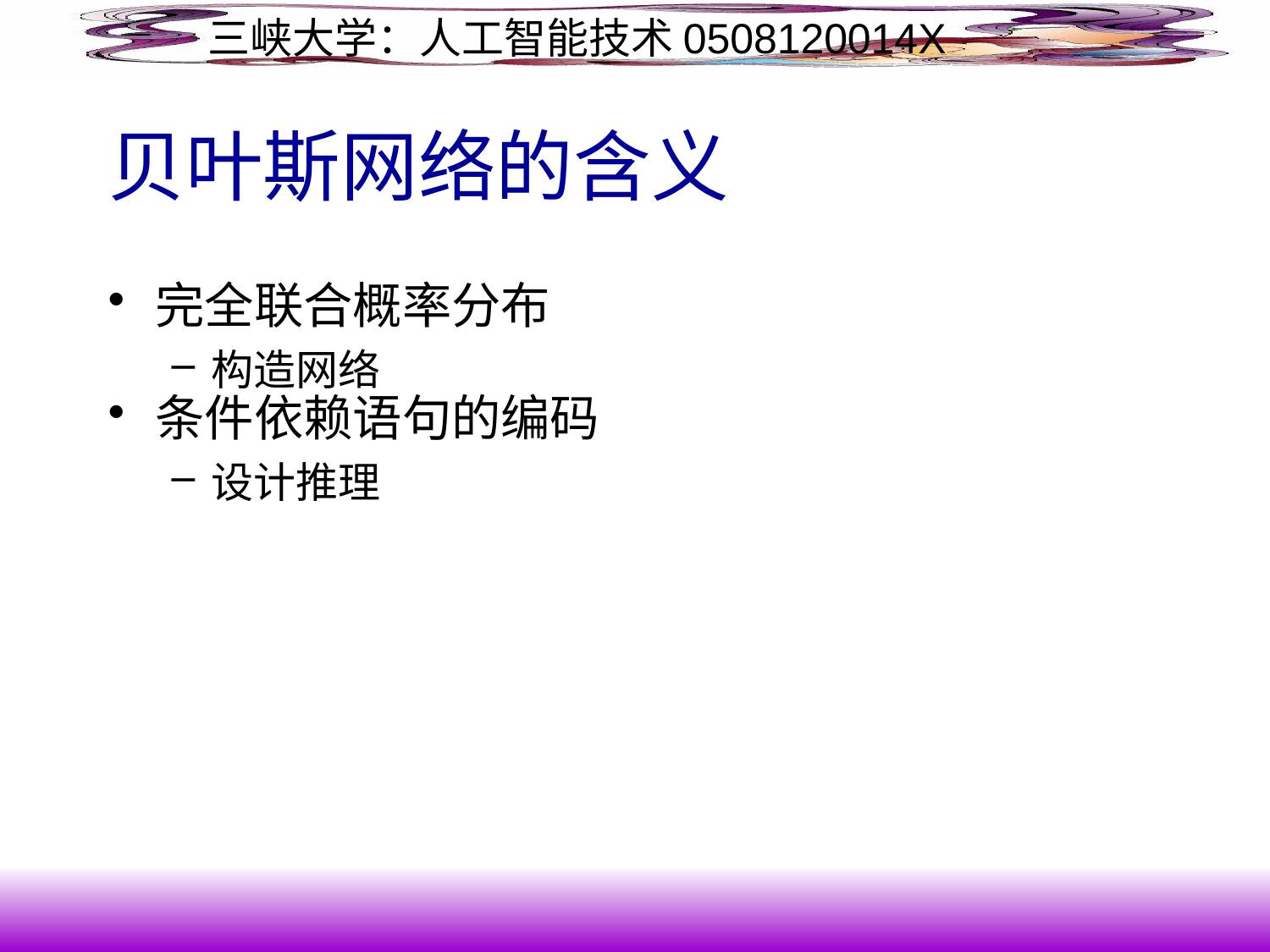

# 贝叶斯网络的含义
完全联合概率分布
构造网络
条件依赖语句的编码
设计推理